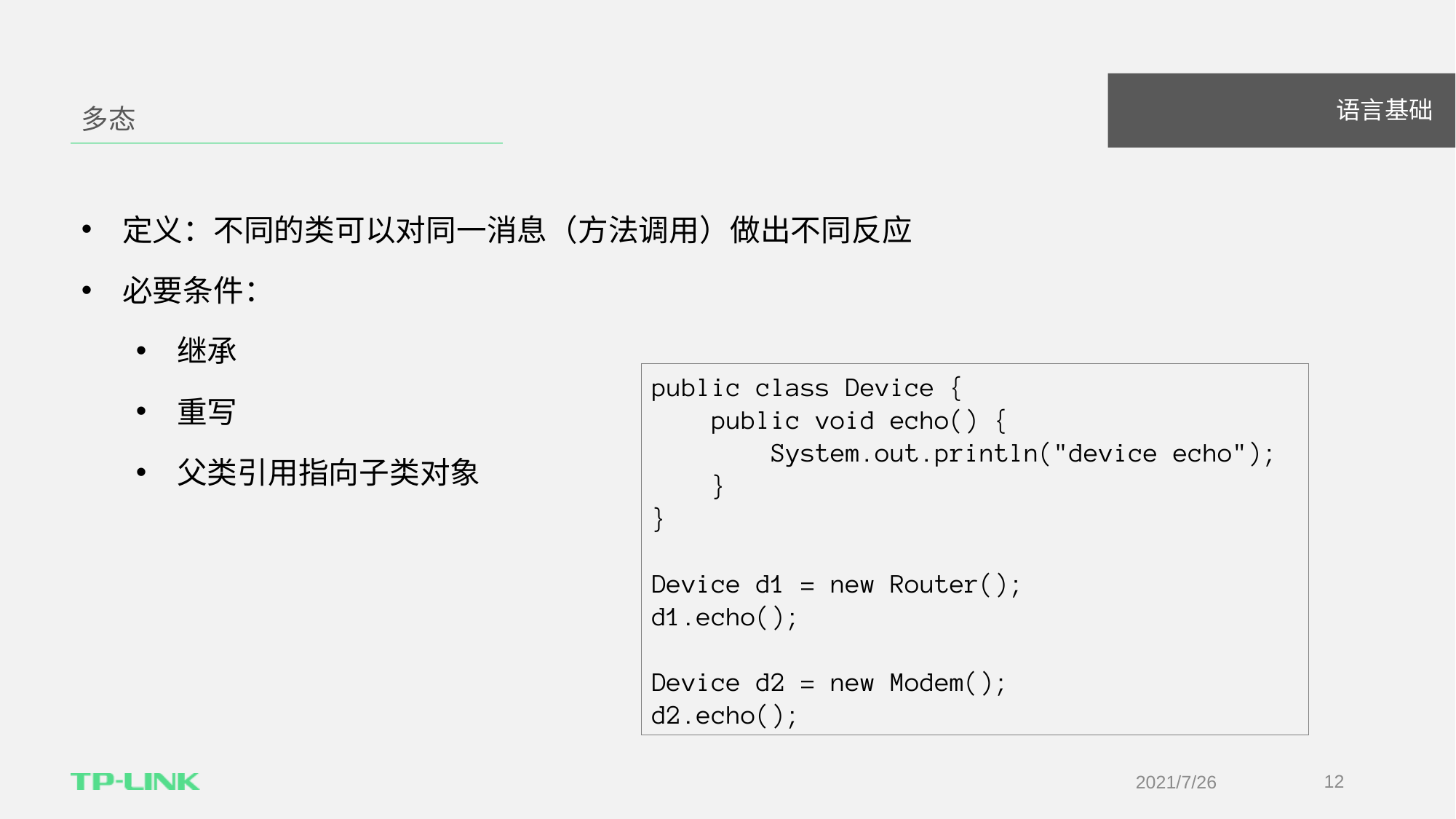

语言基础
# 多态
定义：不同的类可以对同一消息（方法调用）做出不同反应
必要条件：
继承
重写
父类引用指向子类对象
public class Device {
    public void echo() {
        System.out.println("device echo");
    }
}

Device d1 = new Router();
d1.echo();

Device d2 = new Modem();
d2.echo();
12
2021/7/26